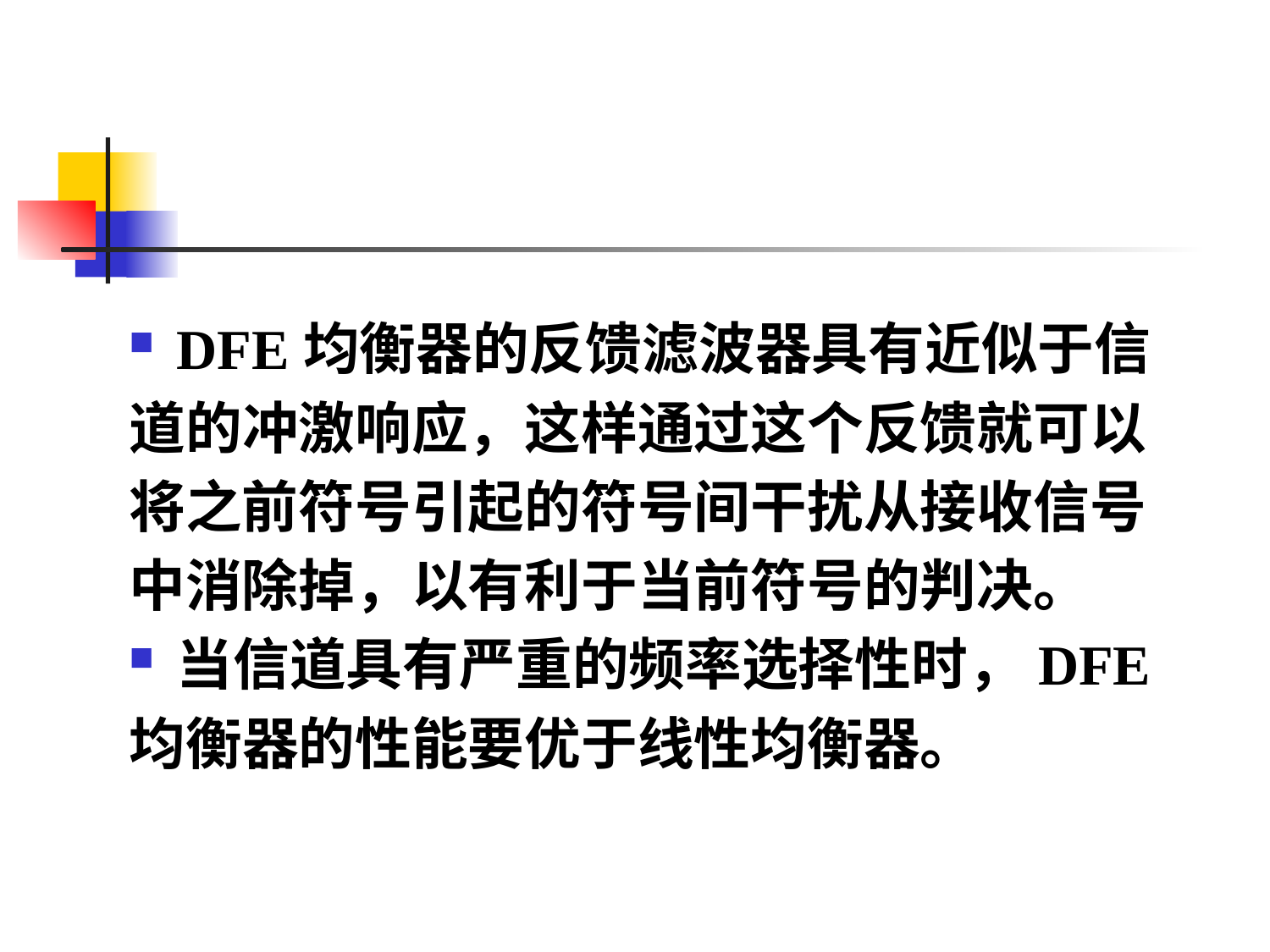

#
DFE均衡器的反馈滤波器具有近似于信
道的冲激响应，这样通过这个反馈就可以
将之前符号引起的符号间干扰从接收信号
中消除掉，以有利于当前符号的判决。
当信道具有严重的频率选择性时，DFE
均衡器的性能要优于线性均衡器。